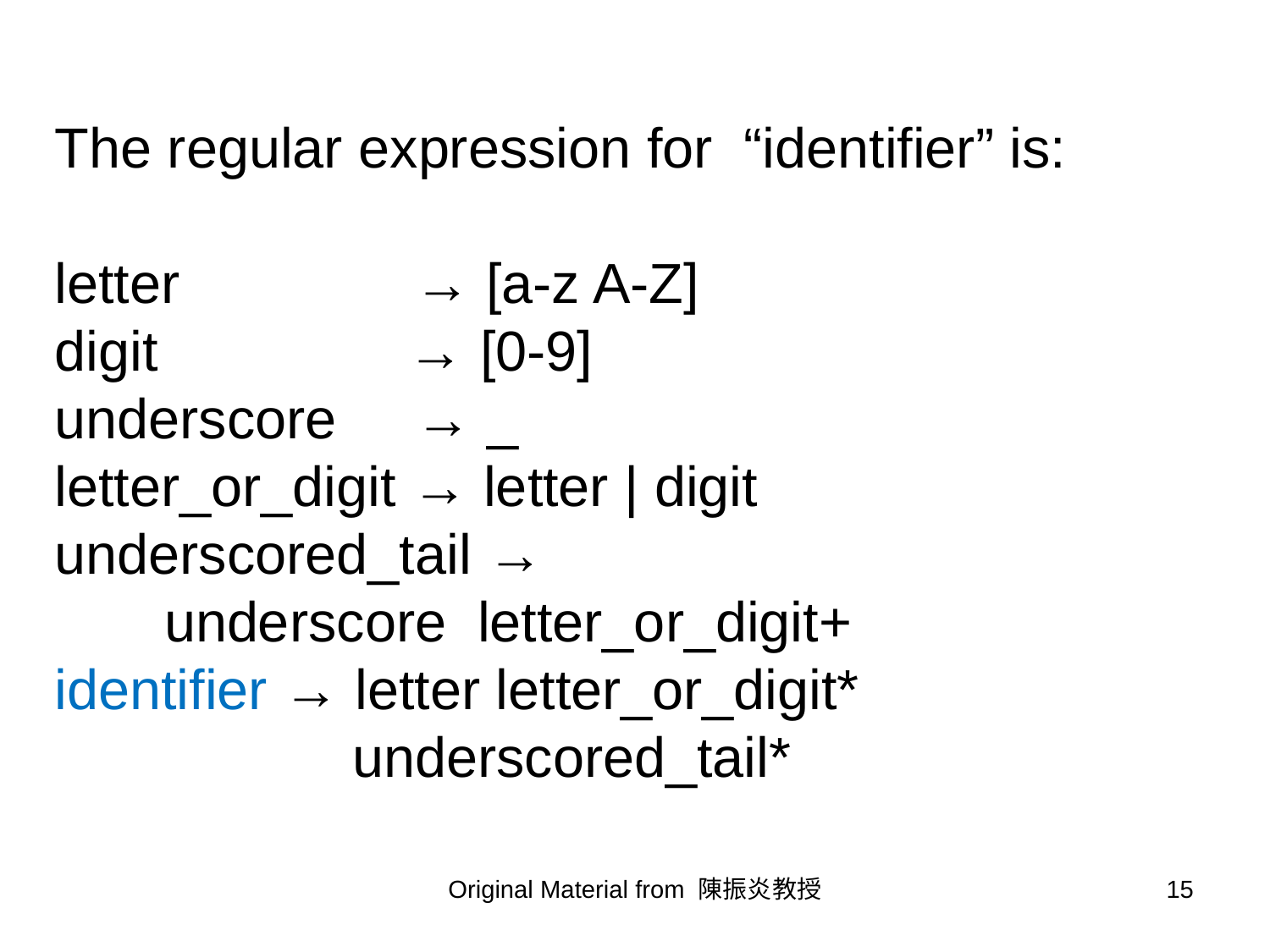

The regular expression for  “identifier” is:

letter               → [a-z A-Z]
digit                → [0-9]
underscore     → _
letter_or_digit → letter | digit
underscored_tail →
       underscore  letter_or_digit+
identifier → letter letter_or_digit*
                   underscored_tail*
Original Material from 陳振炎教授
15